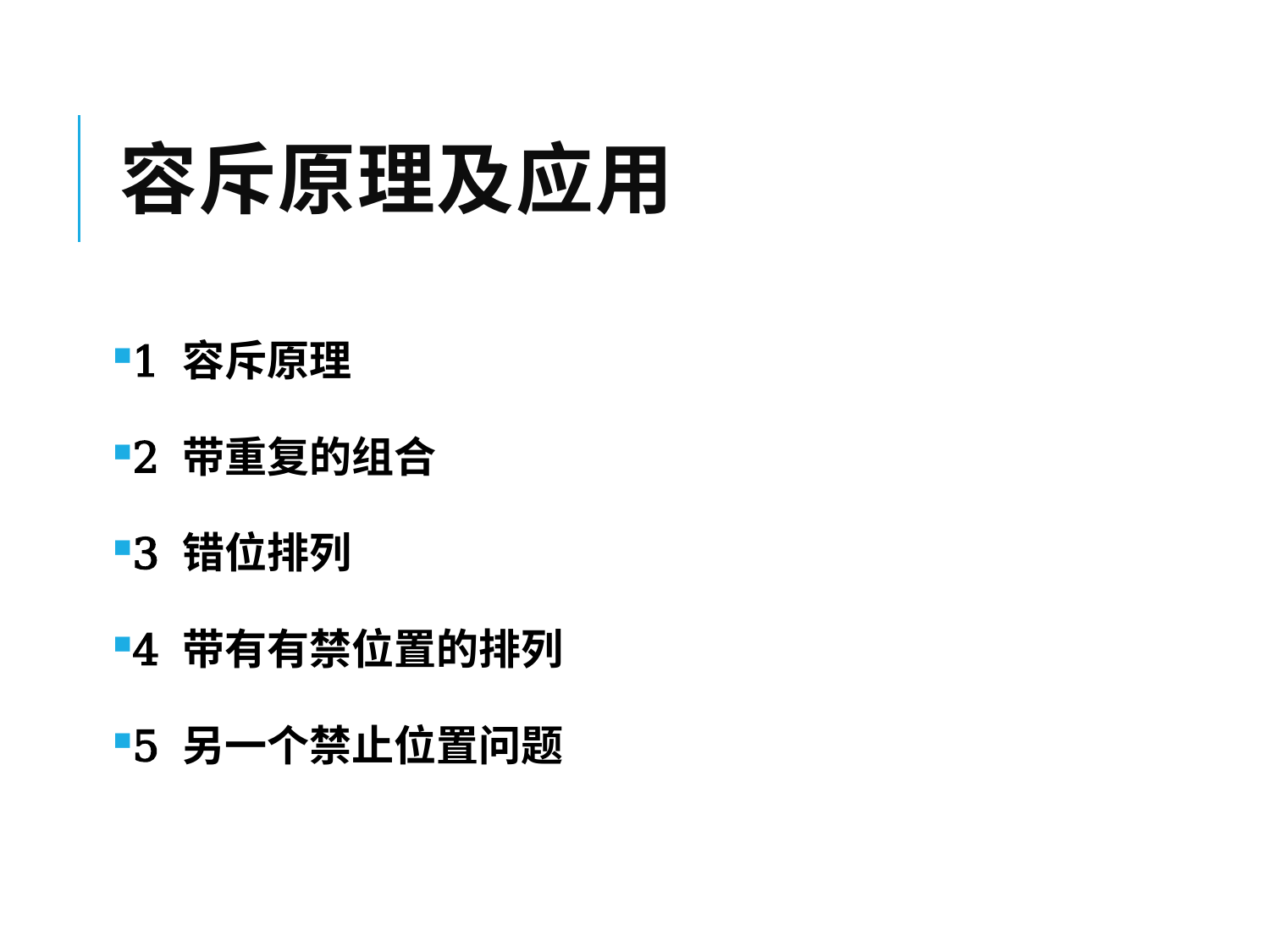

# 容斥原理及应用
1 容斥原理
2 带重复的组合
3 错位排列
4 带有有禁位置的排列
5 另一个禁止位置问题